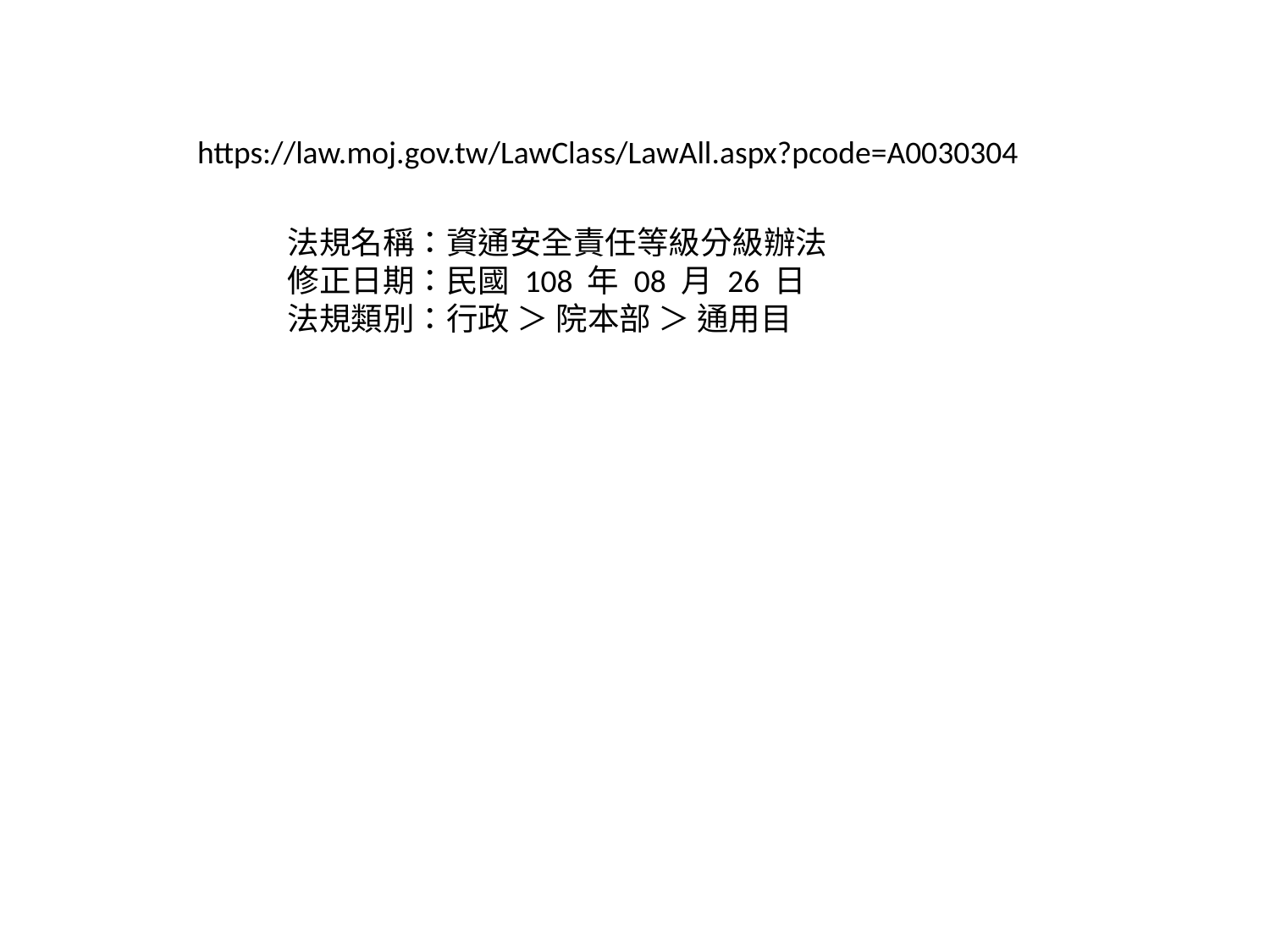

https://law.moj.gov.tw/LawClass/LawAll.aspx?pcode=A0030304
法規名稱：資通安全責任等級分級辦法
修正日期：民國 108 年 08 月 26 日
法規類別：行政 ＞ 院本部 ＞ 通用目